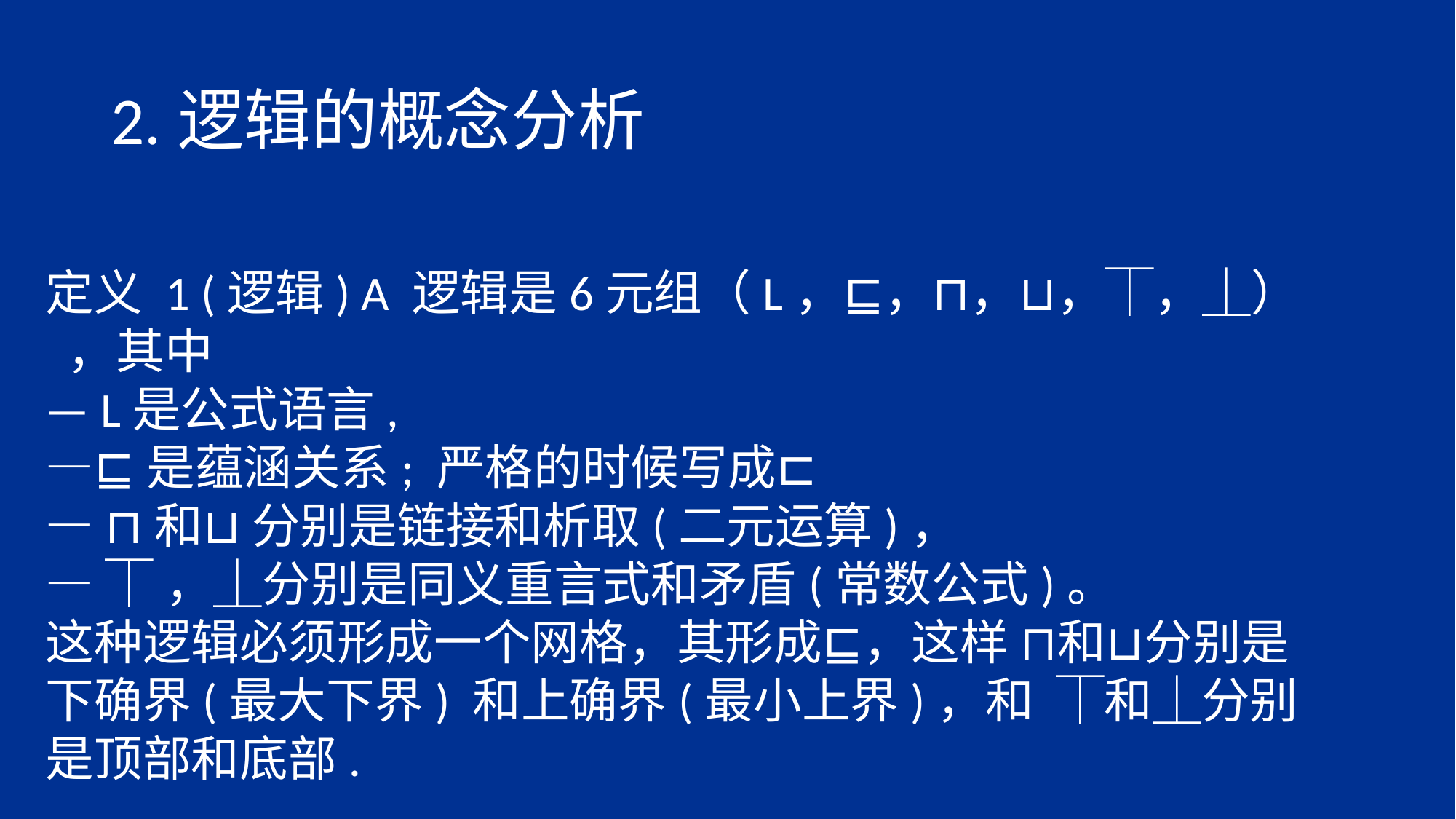

# 2.逻辑的概念分析
定义 1 (逻辑) A 逻辑是6元组（L，⊑，⊓，⊔，⏉，⏊）  ，其中
— L是公式语言,
—⊑是蕴涵关系; 严格的时候写成⊏
— ⊓和⊔ 分别是链接和析取(二元运算)，
— ⏉，⏊分别是同义重言式和矛盾(常数公式)。
这种逻辑必须形成一个网格，其形成⊑，这样 ⊓和⊔分别是下确界(最大下界) 和上确界(最小上界)，和  ⏉和⏊分别是顶部和底部.